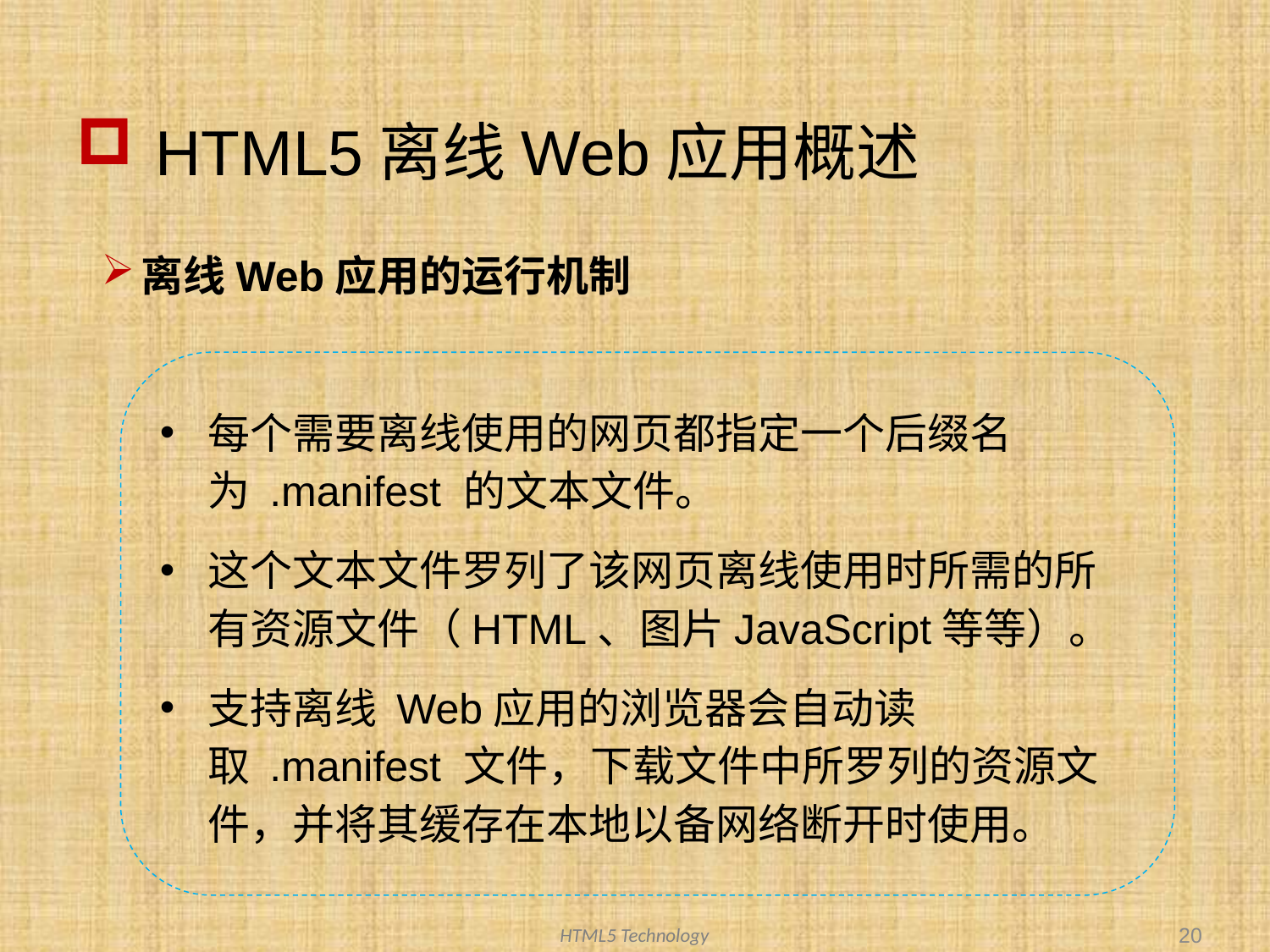

# HTML5离线Web应用概述
离线Web应用的运行机制
每个需要离线使用的网页都指定一个后缀名为 .manifest 的文本文件。

这个文本文件罗列了该网页离线使用时所需的所有资源文件（HTML、图片JavaScript等等）。

支持离线 Web应用的浏览器会自动读取 .manifest 文件，下载文件中所罗列的资源文件，并将其缓存在本地以备网络断开时使用。
20
HTML5 Technology